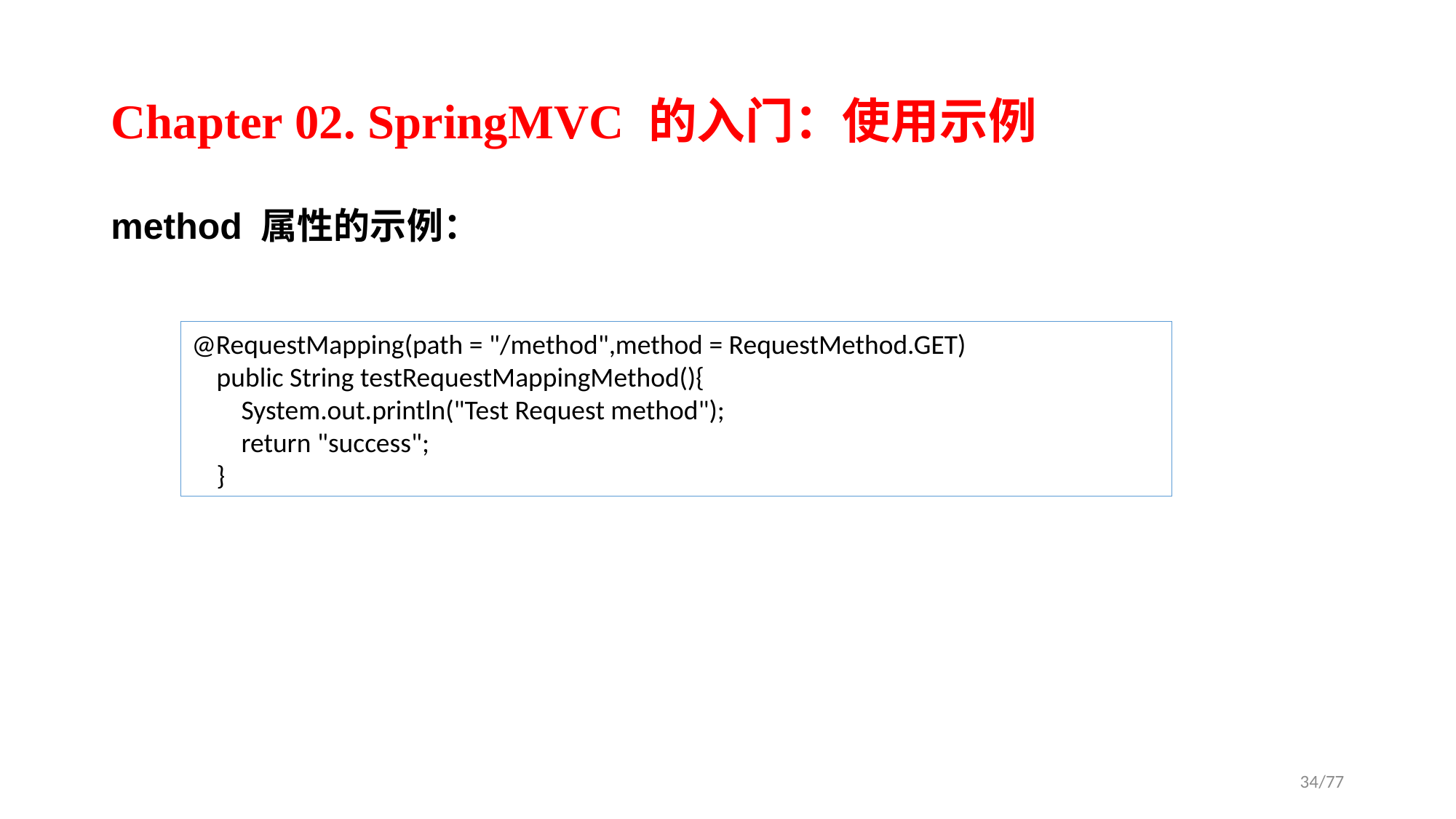

# Chapter 02. SpringMVC 的入门：使用示例
method 属性的示例：

@RequestMapping(path = "/method",method = RequestMethod.GET)
    public String testRequestMappingMethod(){
        System.out.println("Test Request method");
        return "success";
    }
34